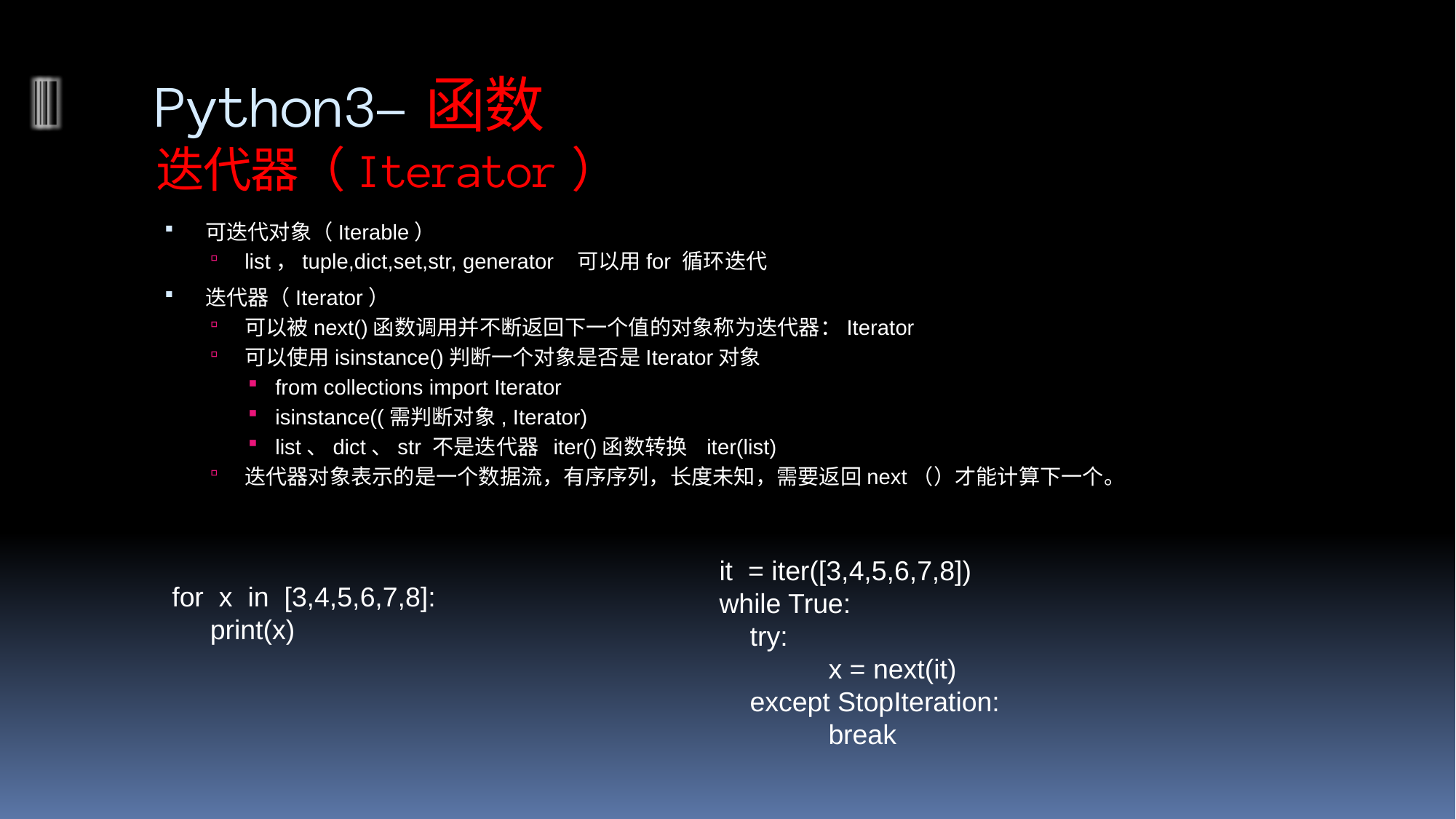

# Python3-函数 迭代器（Iterator）
可迭代对象（Iterable）
list，tuple,dict,set,str, generator   可以用for 循环迭代
迭代器（Iterator）
可以被next()函数调用并不断返回下一个值的对象称为迭代器：Iterator
可以使用isinstance()判断一个对象是否是Iterator对象
from collections import Iterator
isinstance((需判断对象, Iterator)
list、dict、str 不是迭代器  iter()函数转换   iter(list)
迭代器对象表示的是一个数据流，有序序列，长度未知，需要返回next（）才能计算下一个。
it  = iter([3,4,5,6,7,8])
while True:
    try:
	x = next(it)
    except StopIteration:
	break
for  x  in  [3,4,5,6,7,8]:
     print(x)